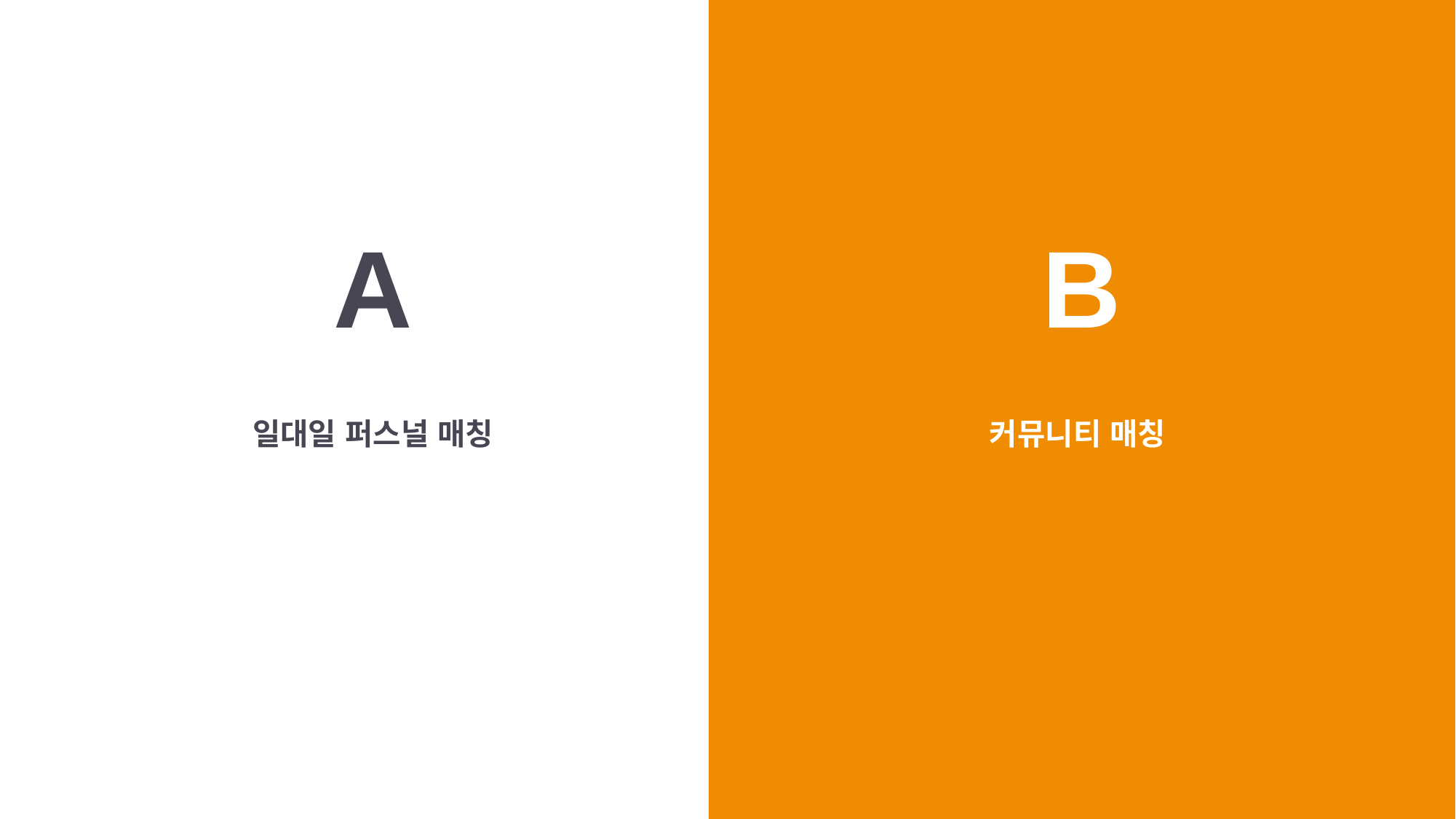

A
B
일대일 퍼스널 매칭
커뮤니티 매칭